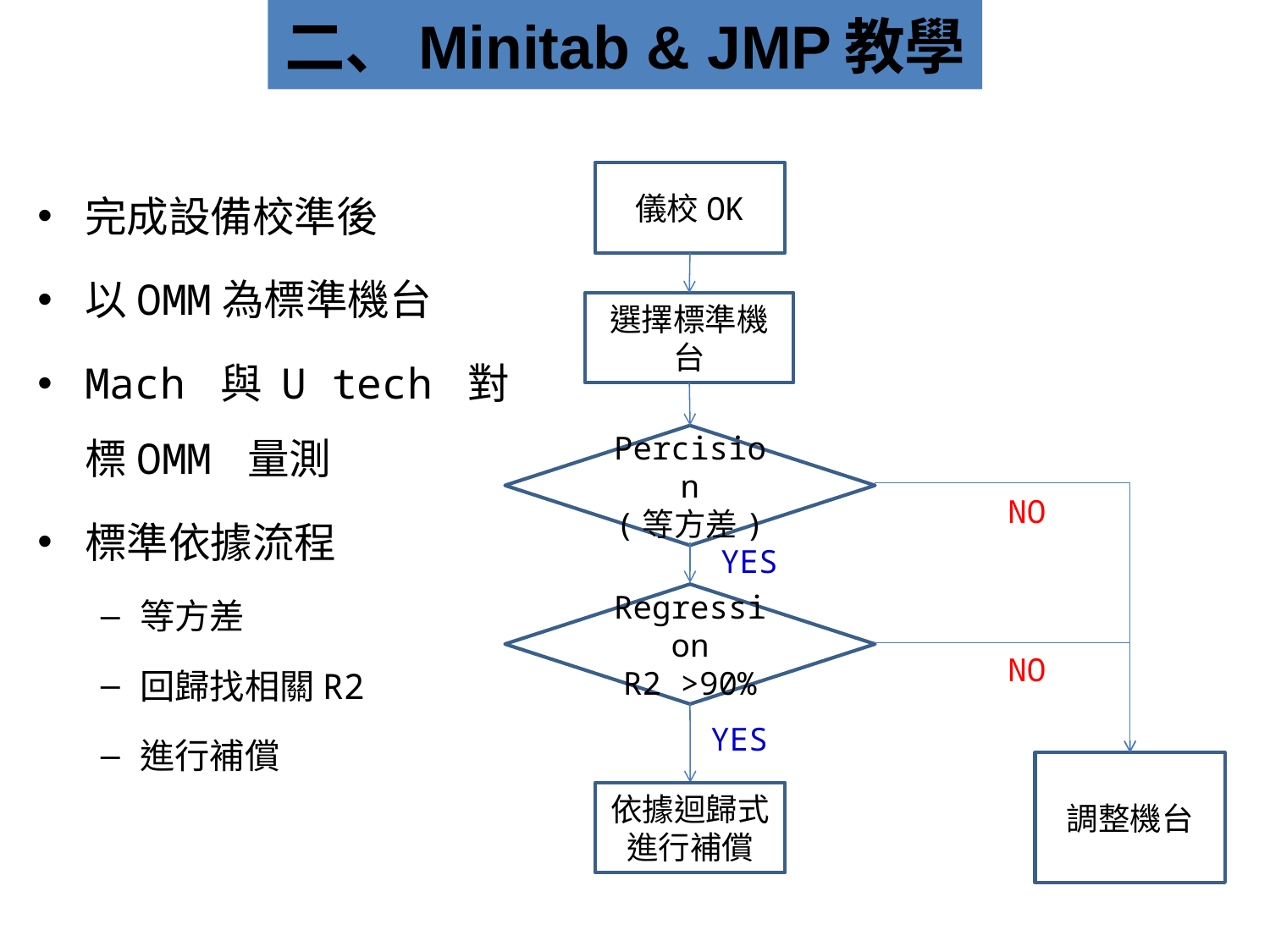

二、Minitab & JMP教學
完成設備校準後
以OMM為標準機台
Mach 與 U tech 對標OMM 量測
標準依據流程
等方差
回歸找相關R2
進行補償
儀校OK
選擇標準機台
Percision
(等方差)
NO
YES
Regression
R2 >90%
NO
YES
調整機台
依據迴歸式進行補償